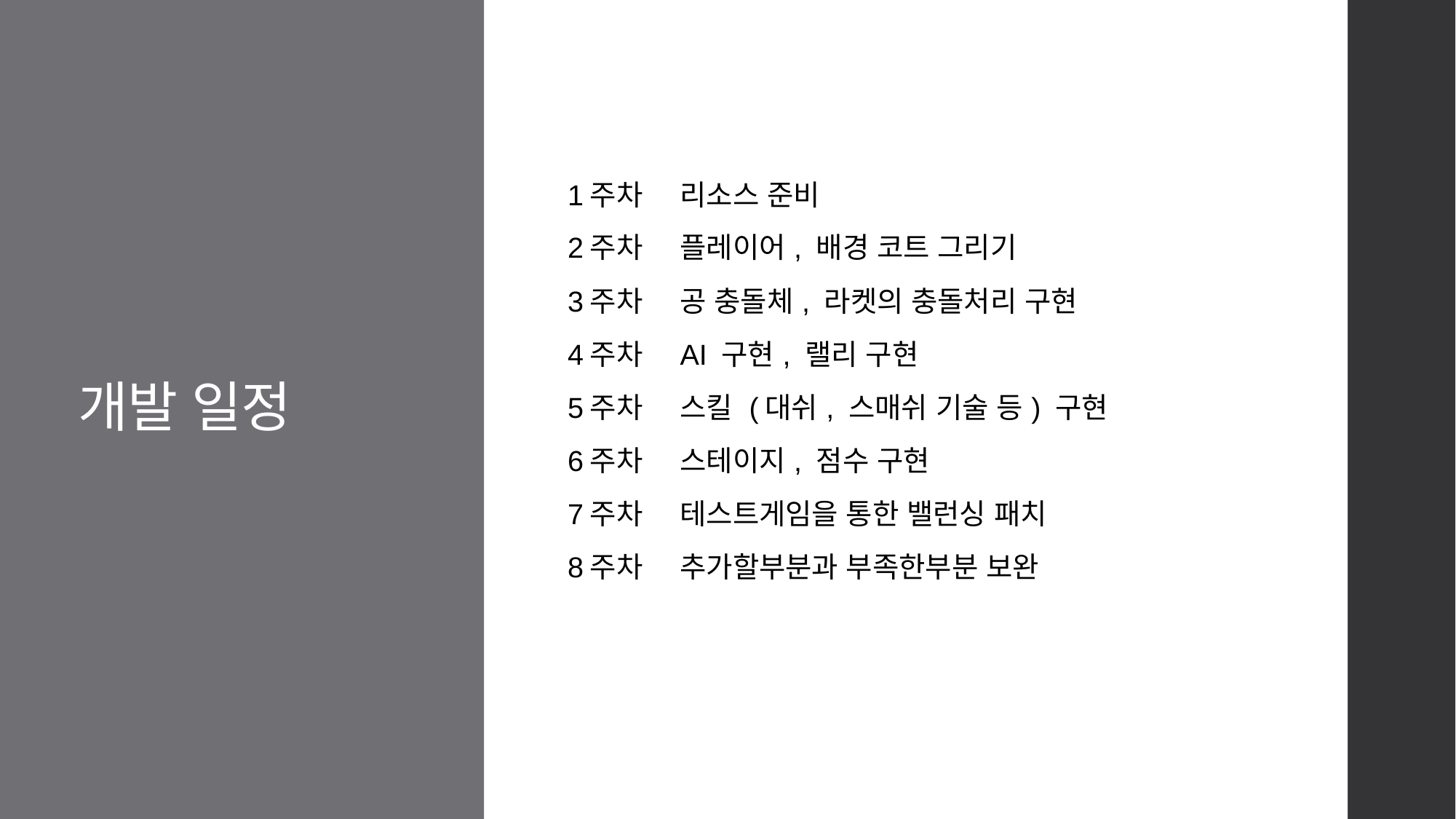

# 개발 일정
| 1주차 | 리소스 준비 |
| --- | --- |
| 2주차 | 플레이어, 배경 코트 그리기 |
| 3주차 | 공 충돌체, 라켓의 충돌처리 구현 |
| 4주차 | AI 구현, 랠리 구현 |
| 5주차 | 스킬 (대쉬, 스매쉬 기술 등) 구현 |
| 6주차 | 스테이지, 점수 구현 |
| 7주차 | 테스트게임을 통한 밸런싱 패치 |
| 8주차 | 추가할부분과 부족한부분 보완 |
|  |  |